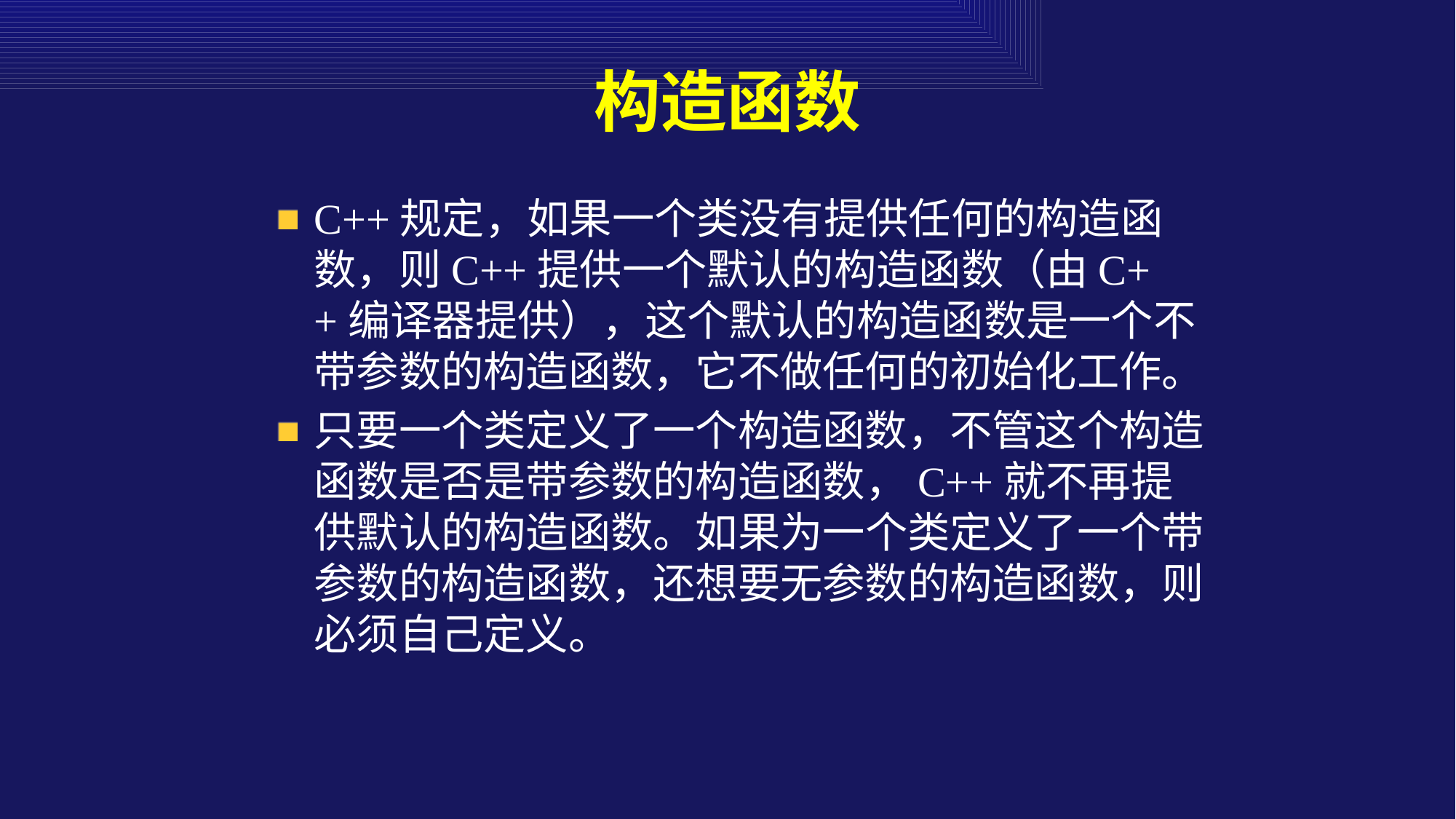

# 构造函数
C++规定，如果一个类没有提供任何的构造函数，则C++提供一个默认的构造函数（由C++编译器提供），这个默认的构造函数是一个不带参数的构造函数，它不做任何的初始化工作。
只要一个类定义了一个构造函数，不管这个构造函数是否是带参数的构造函数，C++就不再提供默认的构造函数。如果为一个类定义了一个带参数的构造函数，还想要无参数的构造函数，则必须自己定义。